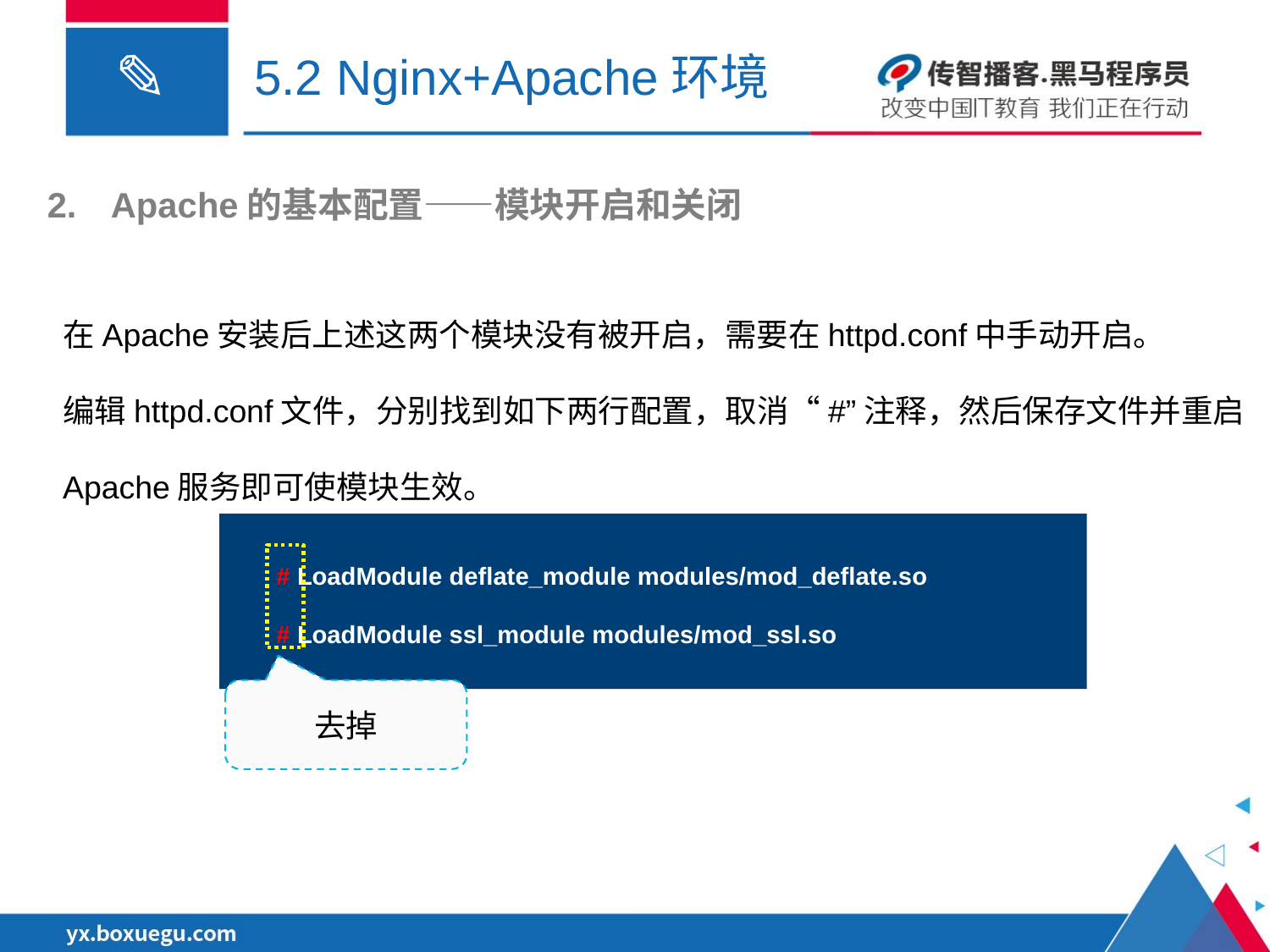

# 5.2 Nginx+Apache环境
Apache的基本配置——模块开启和关闭
在Apache安装后上述这两个模块没有被开启，需要在httpd.conf中手动开启。
编辑httpd.conf文件，分别找到如下两行配置，取消“#”注释，然后保存文件并重启Apache服务即可使模块生效。

# LoadModule deflate_module modules/mod_deflate.so
# LoadModule ssl_module modules/mod_ssl.so

去掉